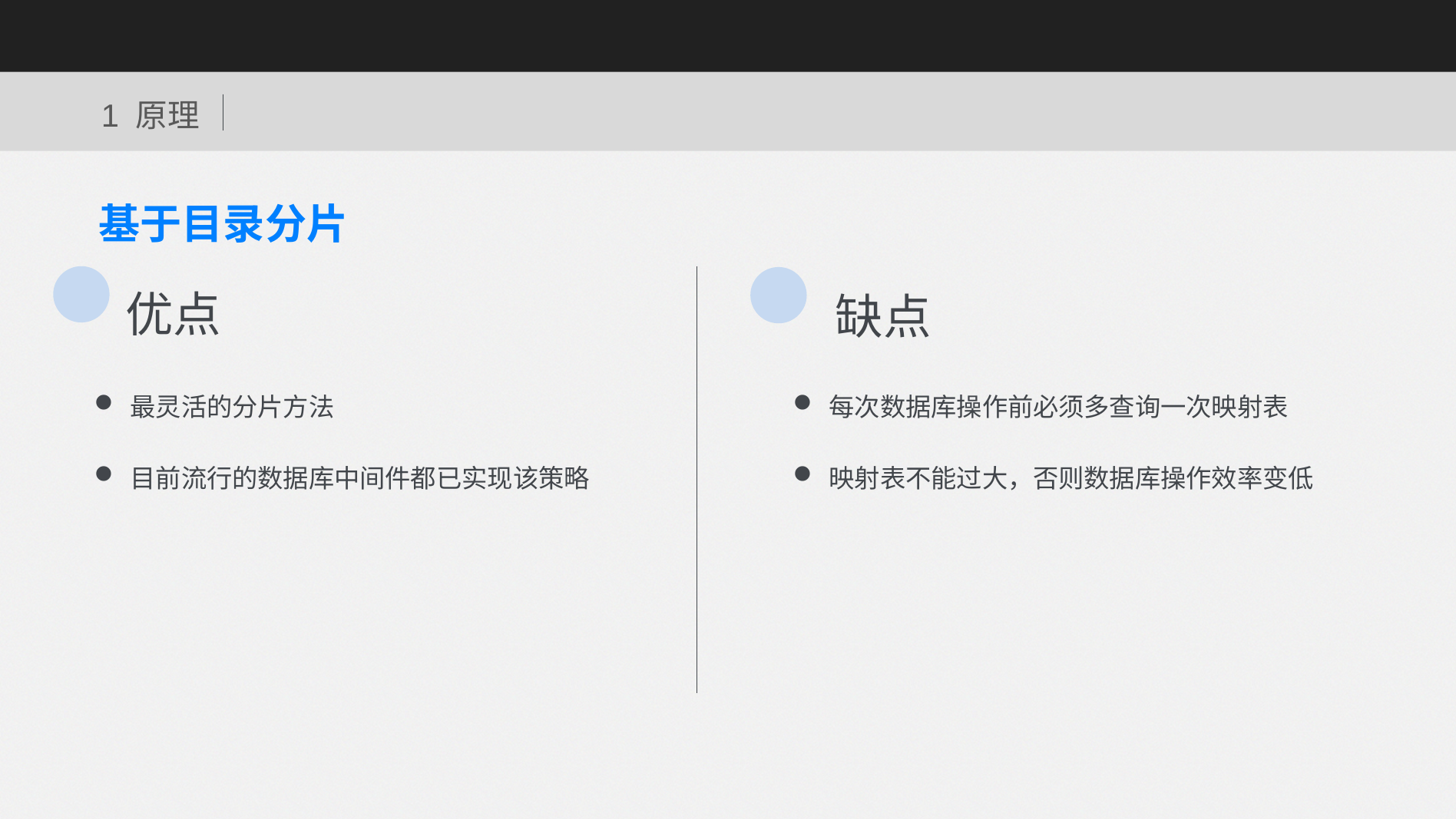

1 原理

基于目录分片

优点
缺点
最灵活的分片方法

目前流行的数据库中间件都已实现该策略

每次数据库操作前必须多查询一次映射表

映射表不能过大，否则数据库操作效率变低